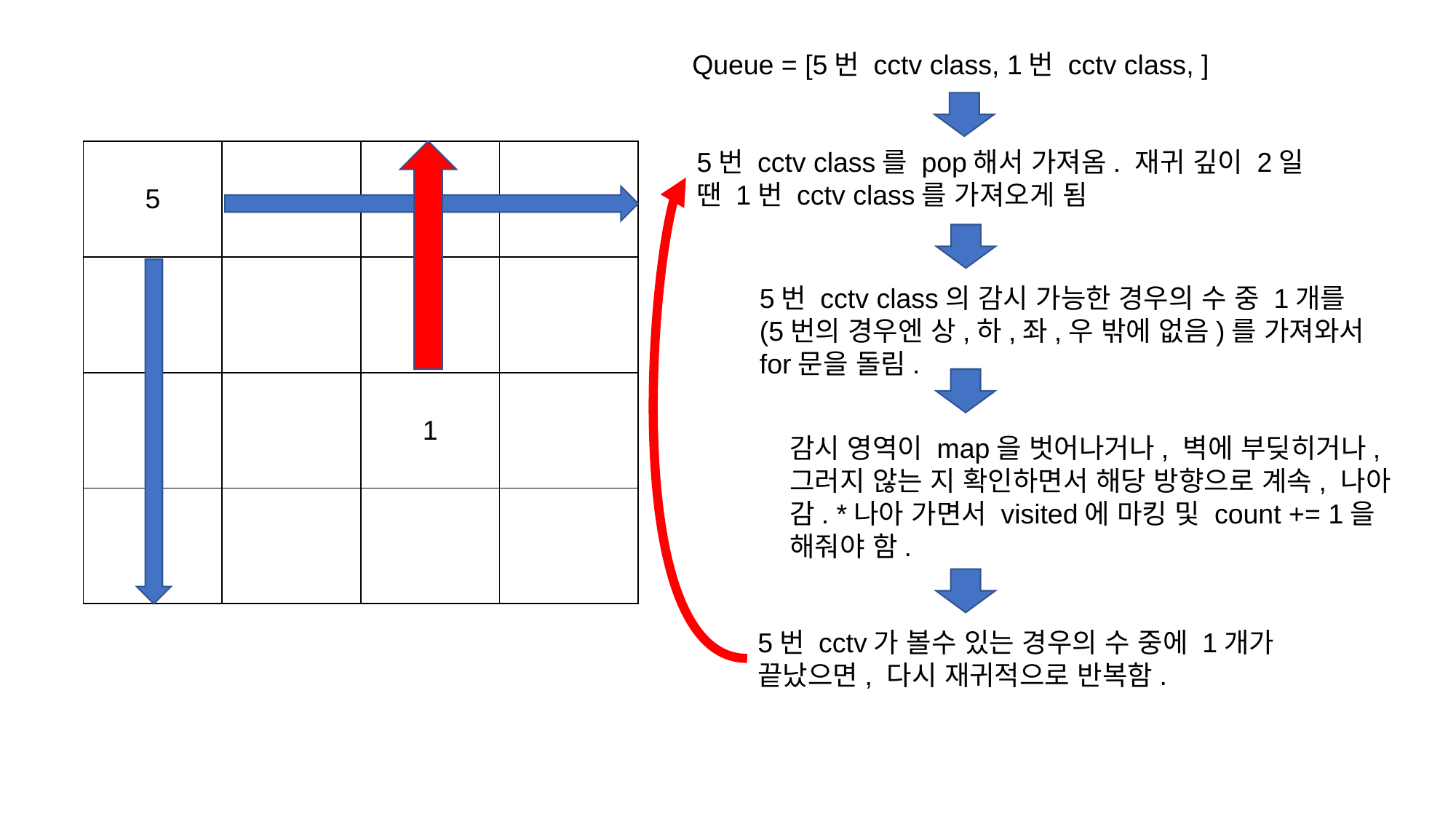

Queue = [5번 cctv class, 1번 cctv class, ]

5번 cctv class를 pop해서 가져옴. 재귀 깊이 2일 땐 1번 cctv class를 가져오게 됨
| 5 |  |  |  |
| --- | --- | --- | --- |
|  |  |  |  |
|  |  | 1 |  |
|  |  |  |  |

5번 cctv class의 감시 가능한 경우의 수 중 1개를 (5번의 경우엔 상,하,좌,우 밖에 없음)를 가져와서 for문을 돌림.

감시 영역이 map을 벗어나거나, 벽에 부딪히거나,
그러지 않는 지 확인하면서 해당 방향으로 계속, 나아 감. *나아 가면서 visited에 마킹 및 count += 1을 해줘야 함.

5번 cctv가 볼수 있는 경우의 수 중에 1개가 끝났으면, 다시 재귀적으로 반복함.